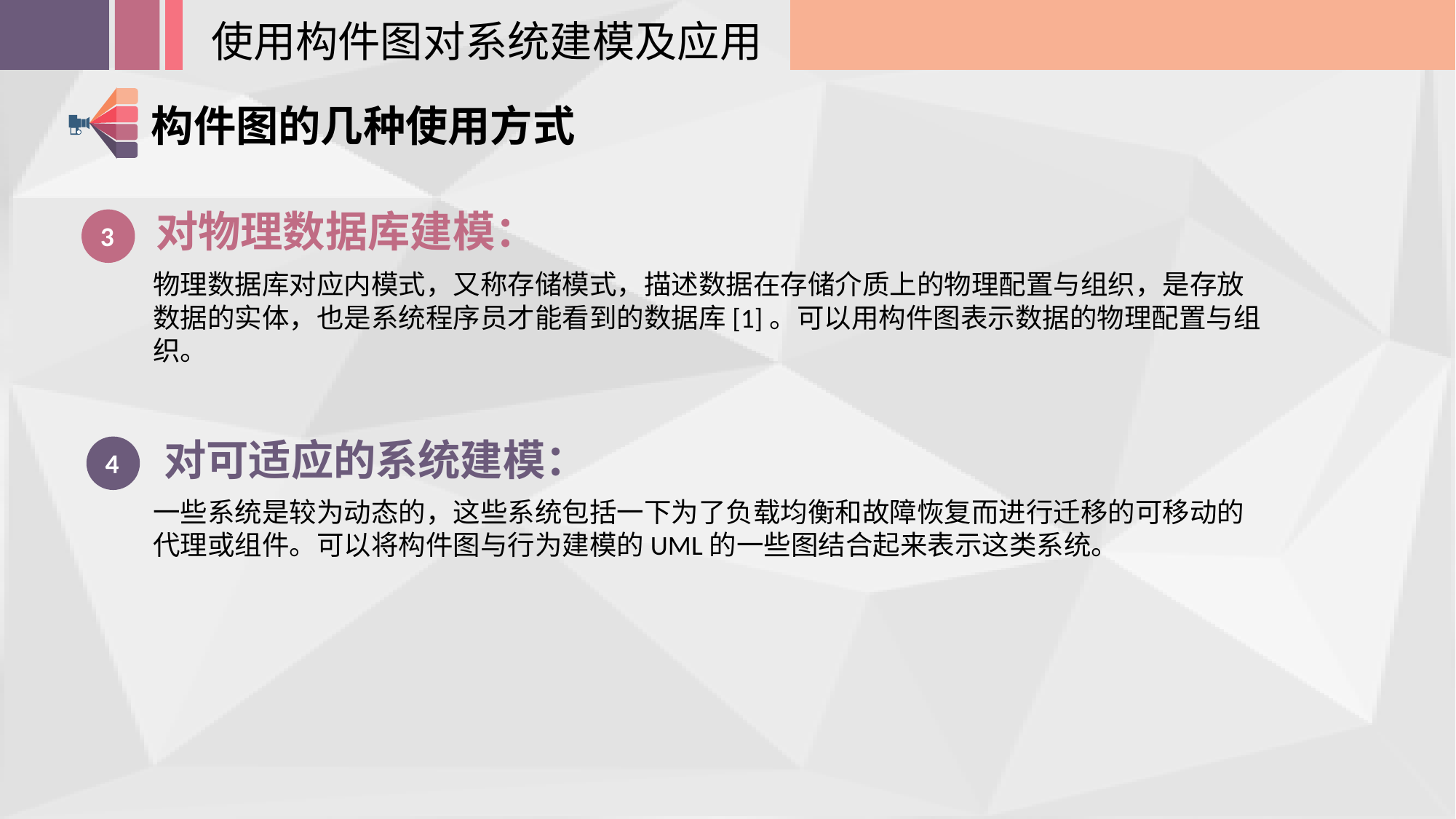

使用构件图对系统建模及应用

构件图的几种使用方式
对物理数据库建模：

3
物理数据库对应内模式，又称存储模式，描述数据在存储介质上的物理配置与组织，是存放数据的实体，也是系统程序员才能看到的数据库[1]。可以用构件图表示数据的物理配置与组织。
对可适应的系统建模：

4
一些系统是较为动态的，这些系统包括一下为了负载均衡和故障恢复而进行迁移的可移动的代理或组件。可以将构件图与行为建模的UML的一些图结合起来表示这类系统。